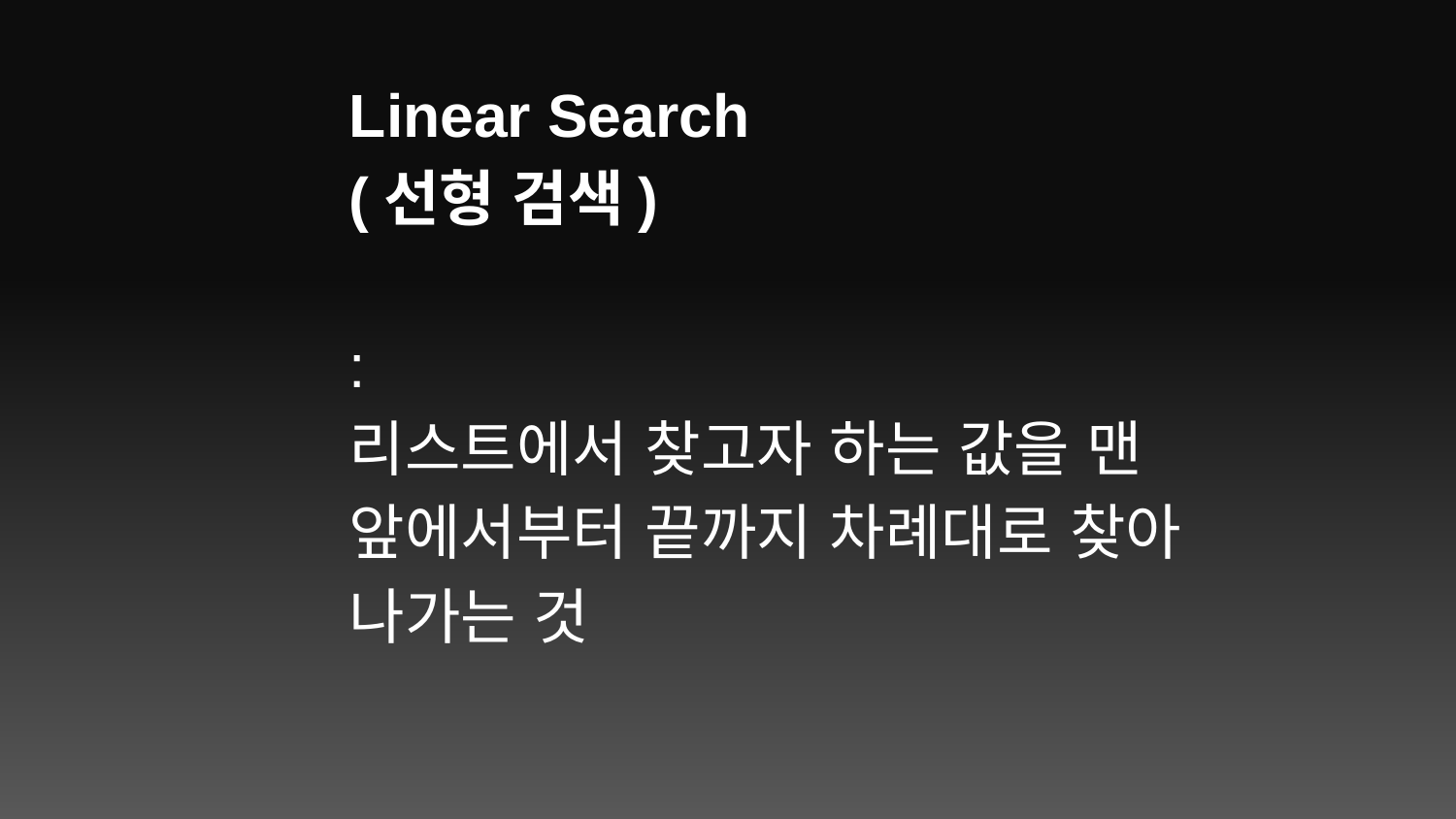

Linear Search
(선형 검색)

:
리스트에서 찾고자 하는 값을 맨 앞에서부터 끝까지 차례대로 찾아 나가는 것